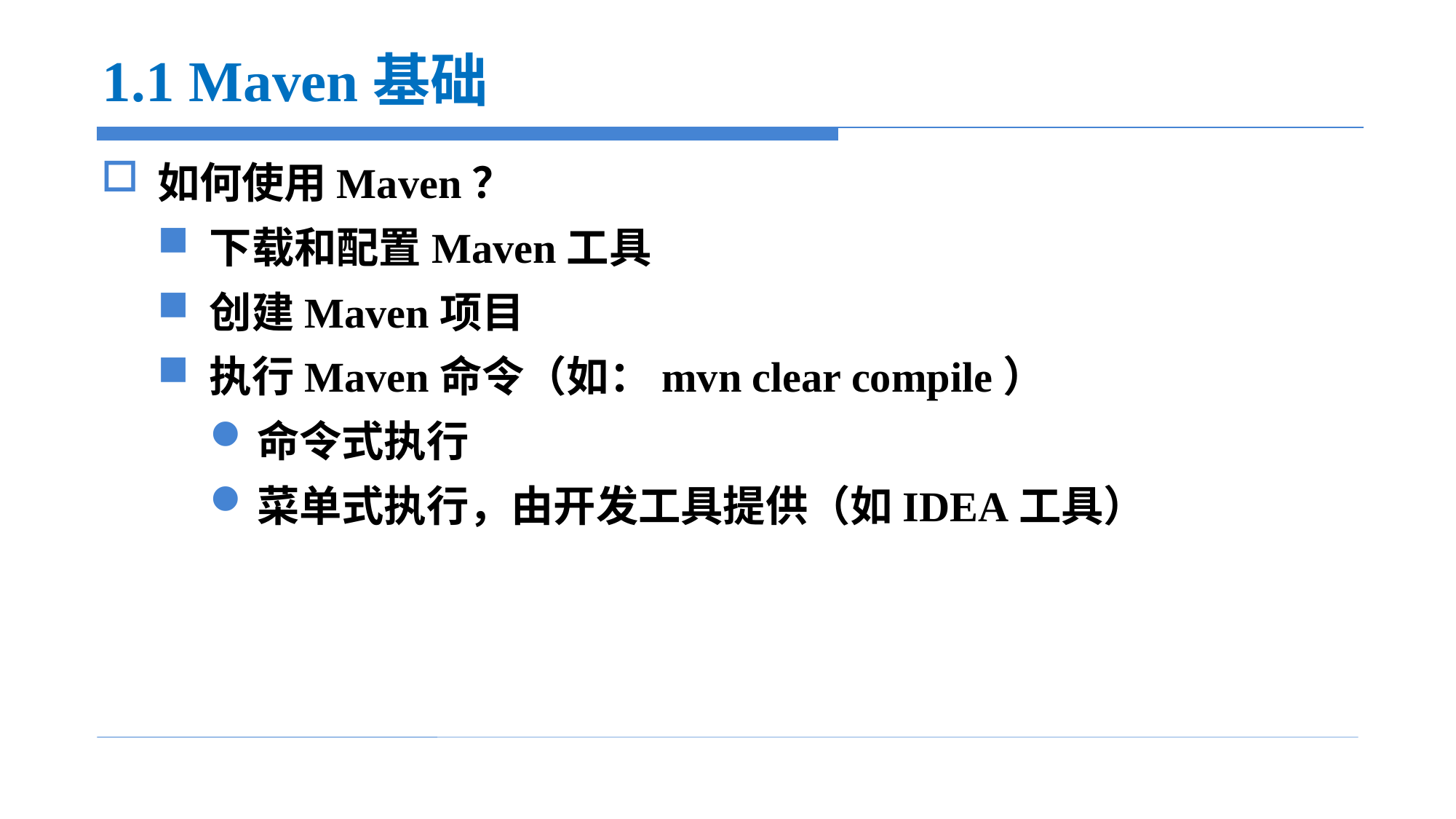

# 1.1 Maven基础
如何使用Maven？
下载和配置Maven工具
创建Maven项目
执行Maven命令（如：mvn clear compile）
命令式执行
菜单式执行，由开发工具提供（如IDEA工具）
10